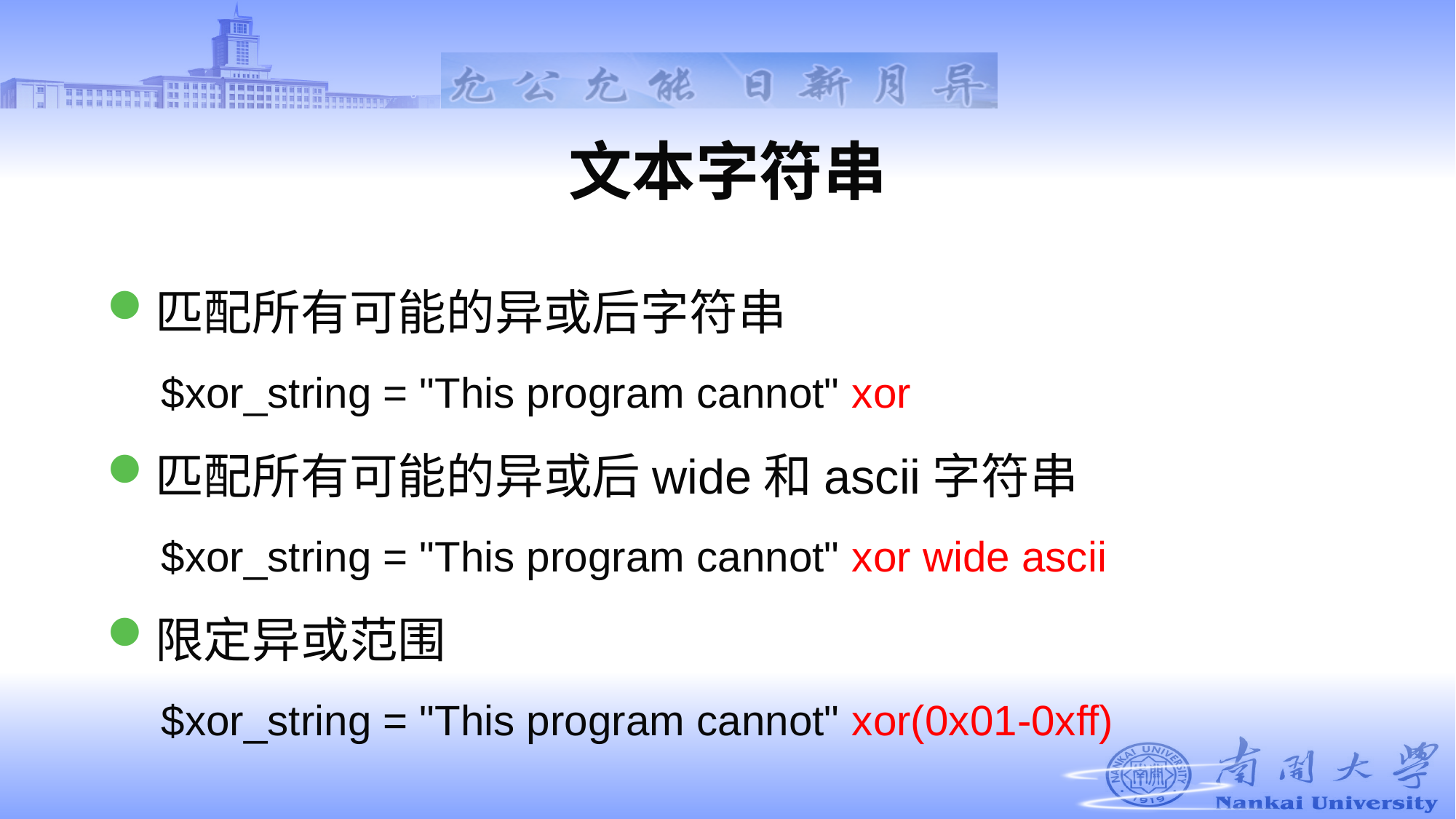

# 文本字符串
匹配所有可能的异或后字符串
$xor_string = "This program cannot" xor
匹配所有可能的异或后wide和ascii字符串
$xor_string = "This program cannot" xor wide ascii
限定异或范围
$xor_string = "This program cannot" xor(0x01-0xff)